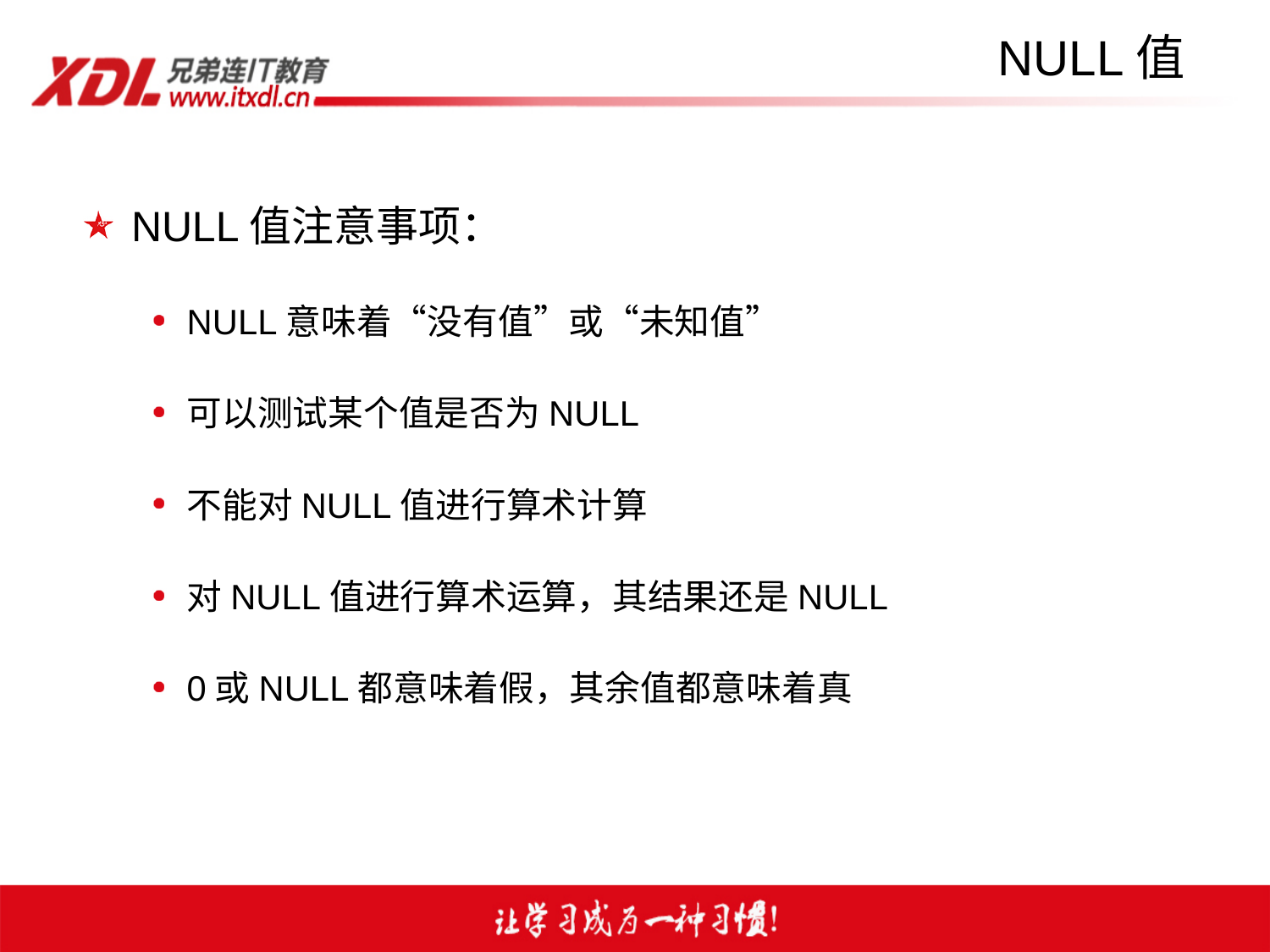

# NULL值
NULL值注意事项：
NULL意味着“没有值”或“未知值”
可以测试某个值是否为NULL
不能对NULL值进行算术计算
对NULL值进行算术运算，其结果还是NULL
0或NULL都意味着假，其余值都意味着真